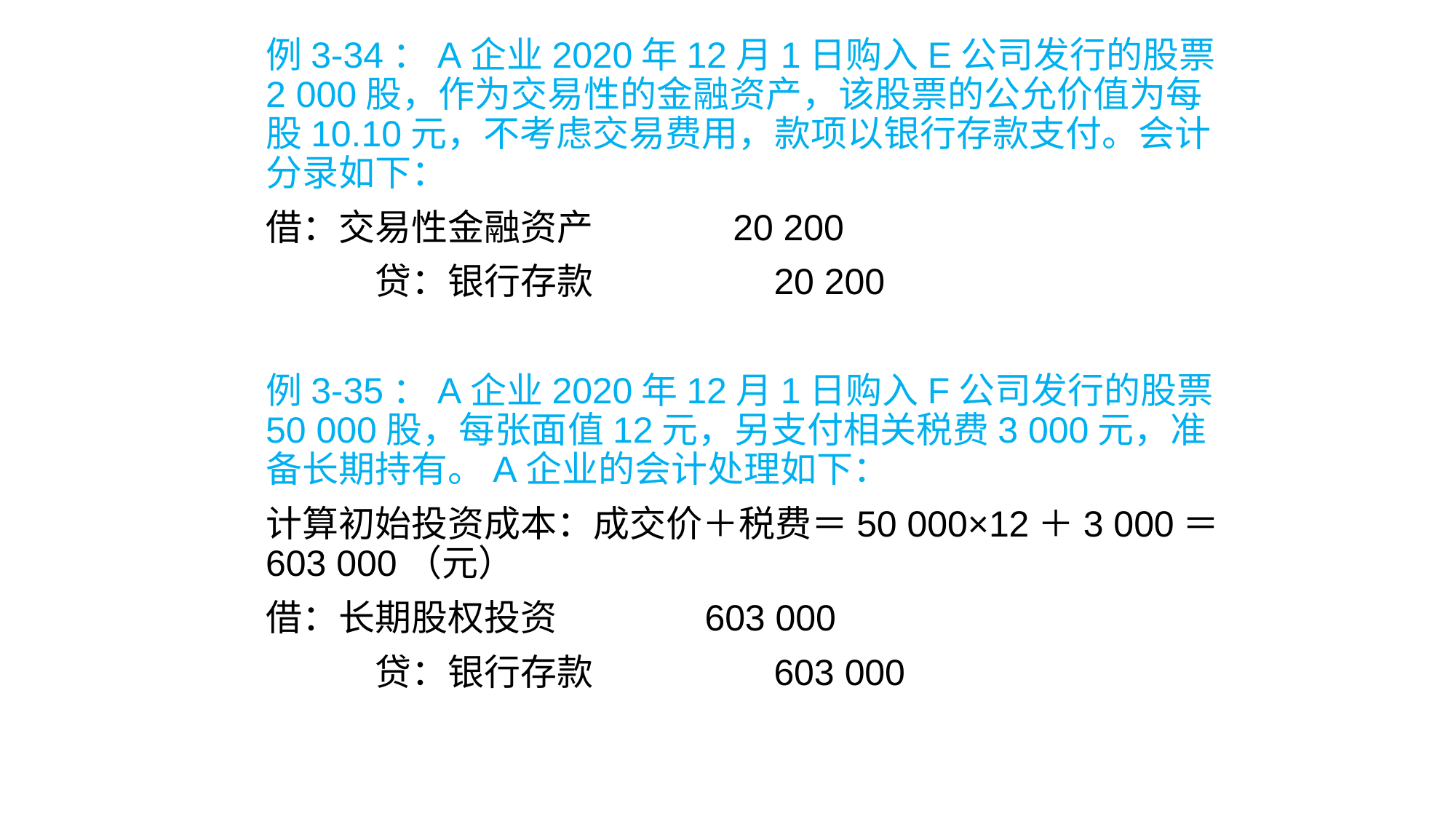

例3-34：A企业2020年12月1日购入E公司发行的股票2 000股，作为交易性的金融资产，该股票的公允价值为每股10.10元，不考虑交易费用，款项以银行存款支付。会计分录如下：
借：交易性金融资产                20 200
  	贷：银行存款                     20 200

例3-35：A企业2020年12月1日购入F公司发行的股票50 000股，每张面值12元，另支付相关税费3 000元，准备长期持有。A企业的会计处理如下：
计算初始投资成本：成交价＋税费＝50 000×12＋3 000＝603 000（元）
借：长期股权投资                 603 000
 	贷：银行存款                     603 000